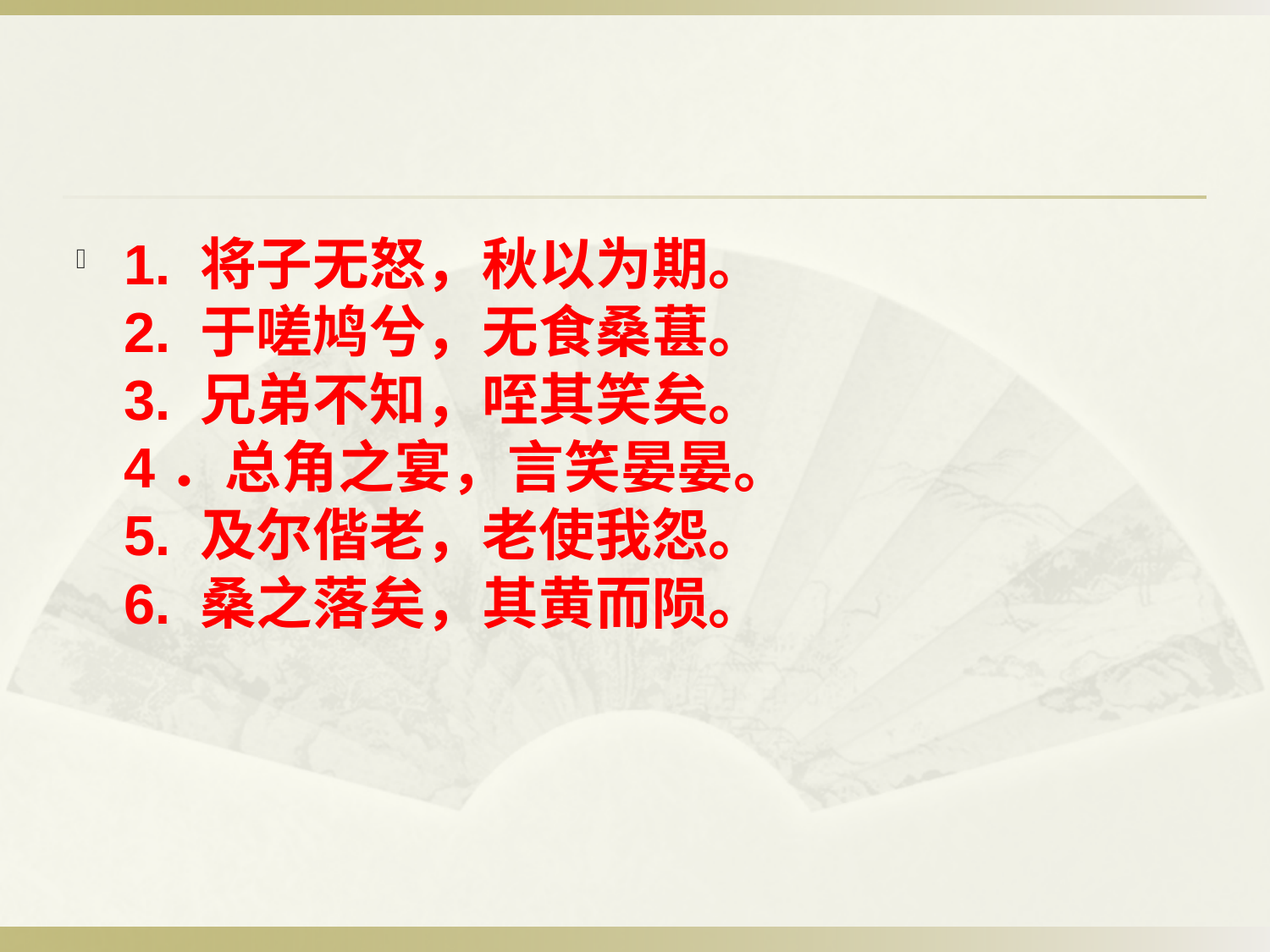

#
1. 将子无怒，秋以为期。
2. 于嗟鸠兮，无食桑葚。
3. 兄弟不知，咥其笑矣。
4．总角之宴，言笑晏晏。
5. 及尔偕老，老使我怨。
6. 桑之落矣，其黄而陨。